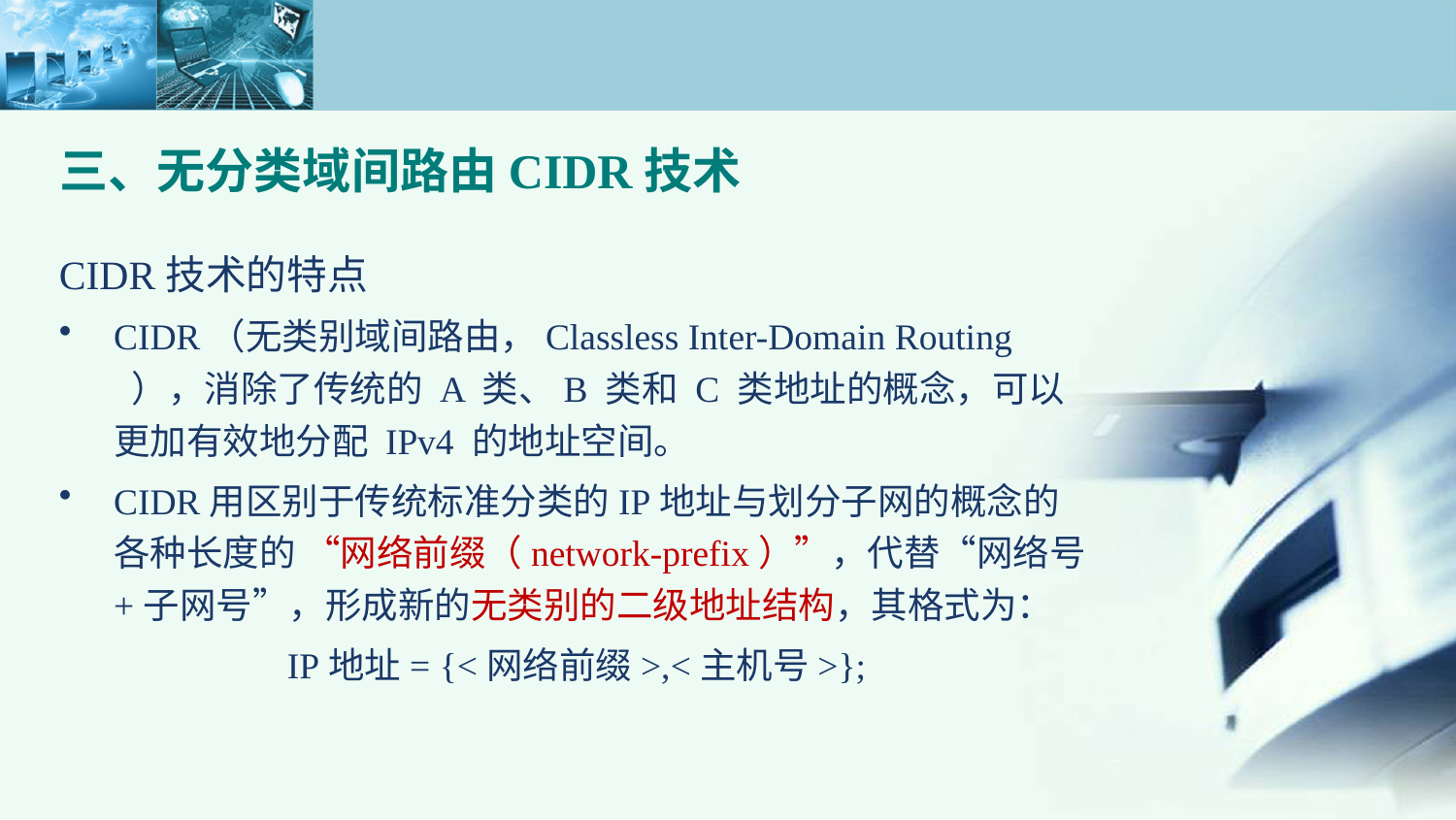

三、无分类域间路由CIDR技术
CIDR技术的特点
CIDR（无类别域间路由，Classless Inter-Domain Routing ），消除了传统的 A 类、B 类和 C 类地址的概念，可以更加有效地分配 IPv4 的地址空间。
CIDR用区别于传统标准分类的IP地址与划分子网的概念的各种长度的 “网络前缀（network-prefix）”，代替“网络号+子网号”，形成新的无类别的二级地址结构，其格式为：
IP地址= {<网络前缀>,<主机号>};